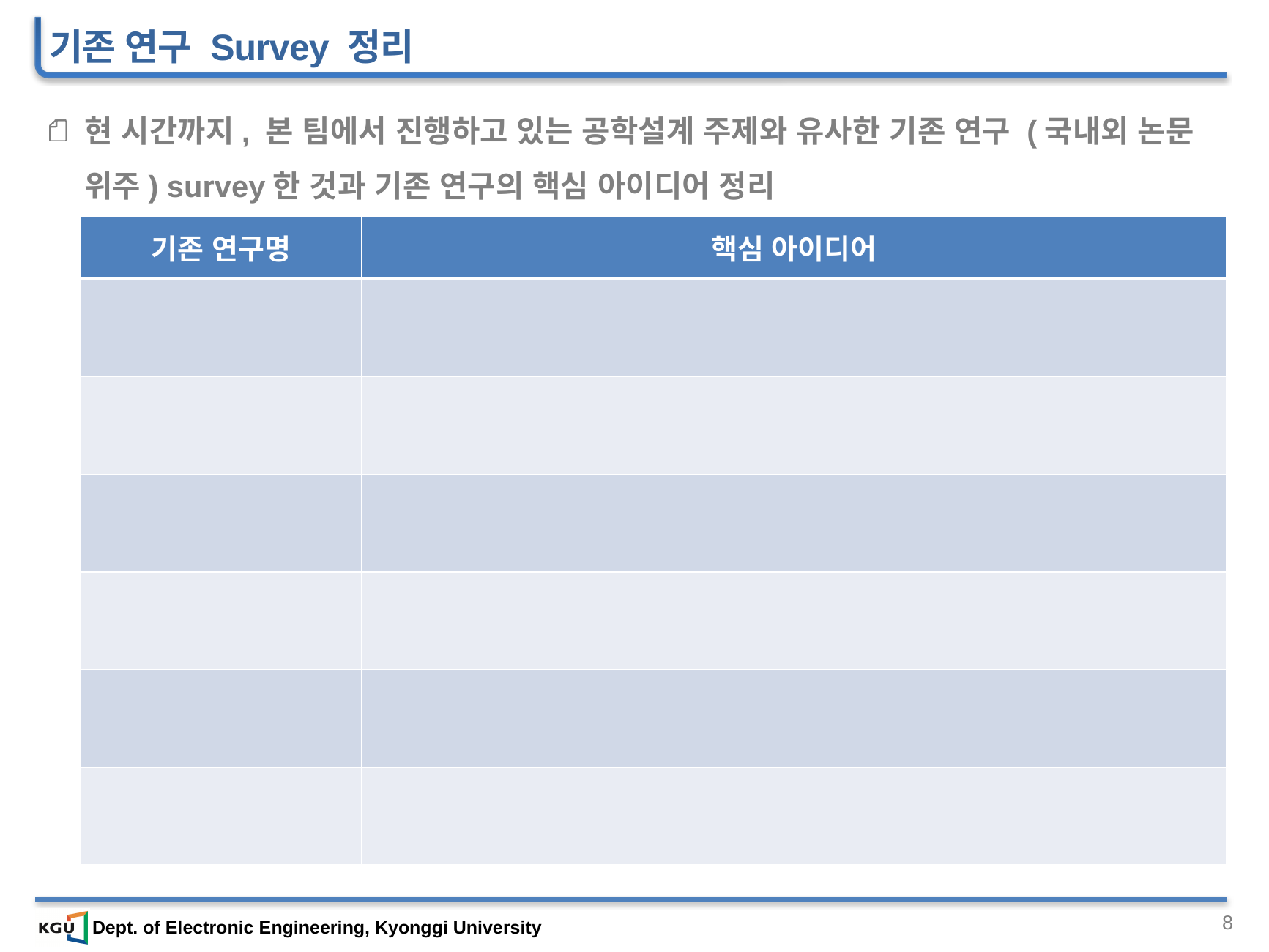

기존 연구 Survey 정리
현 시간까지, 본 팀에서 진행하고 있는 공학설계 주제와 유사한 기존 연구 (국내외 논문 위주) survey한 것과 기존 연구의 핵심 아이디어 정리
| 기존 연구명 | 핵심 아이디어 |
| --- | --- |
|  |  |
|  |  |
|  |  |
|  |  |
|  |  |
|  |  |